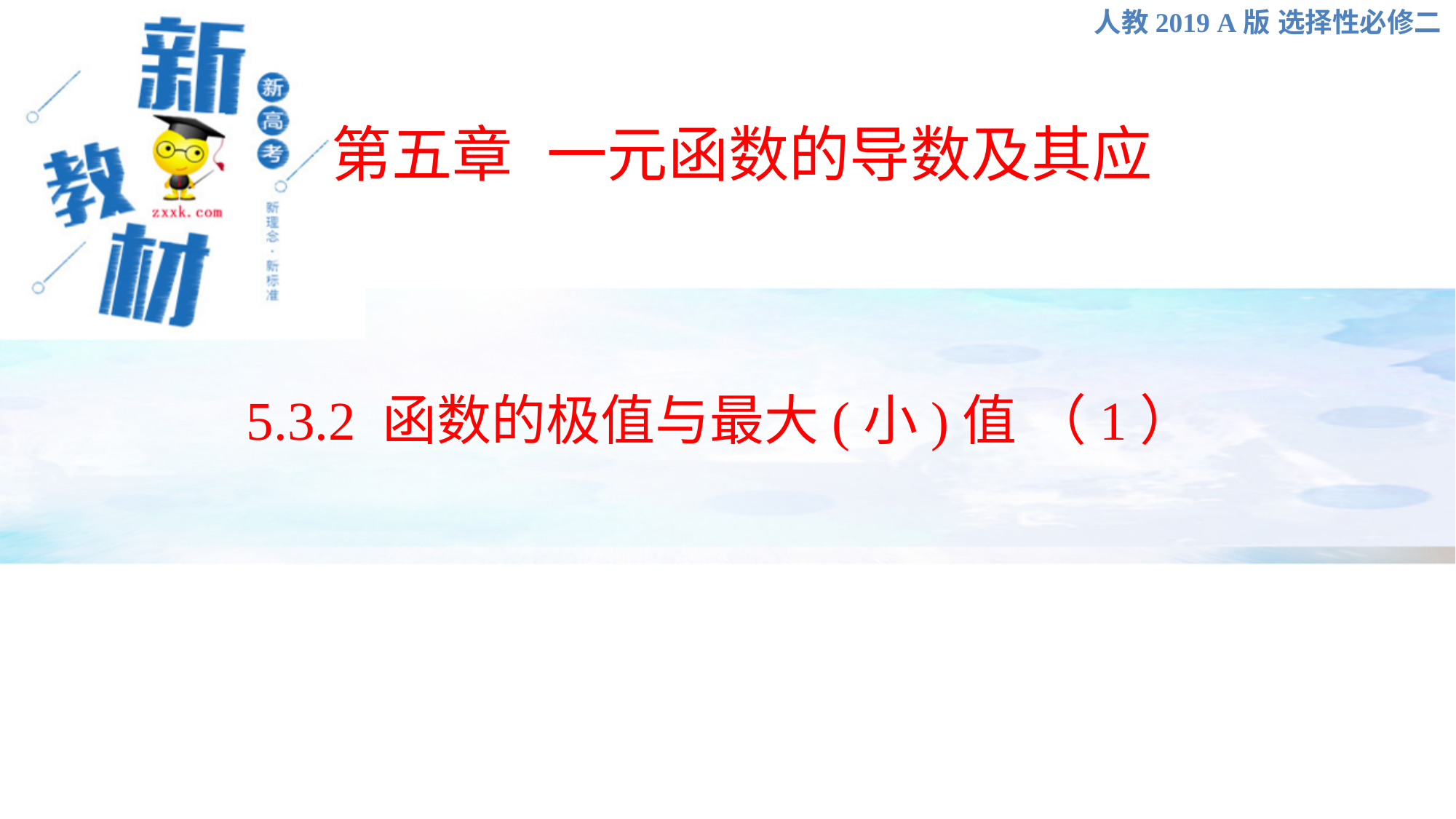

人教2019 A版 选择性必修二
第五章  一元函数的导数及其应

5.3.2 函数的极值与最大(小)值 （1）